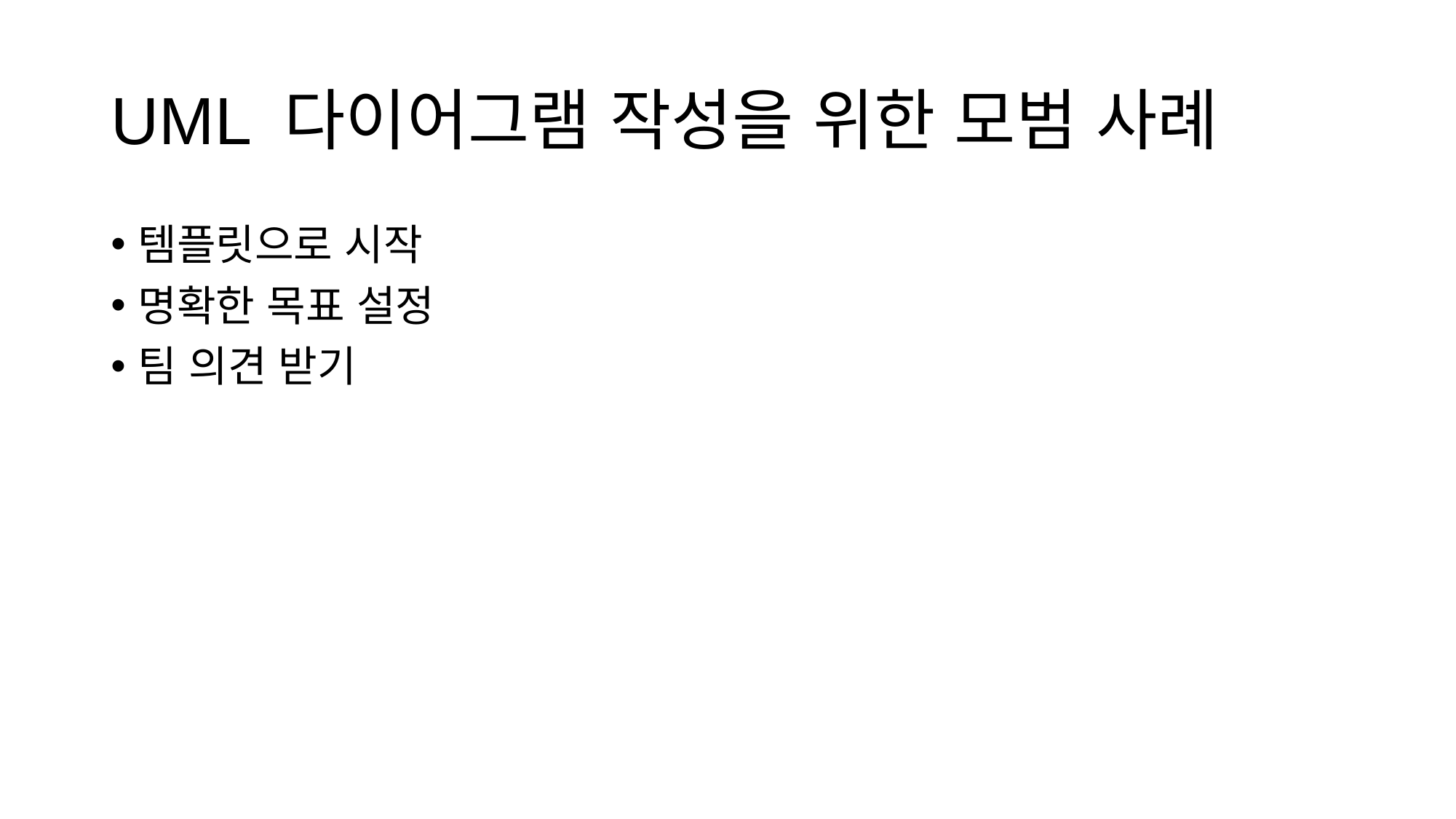

# UML 다이어그램 작성을 위한 모범 사례
템플릿으로 시작
명확한 목표 설정
팀 의견 받기